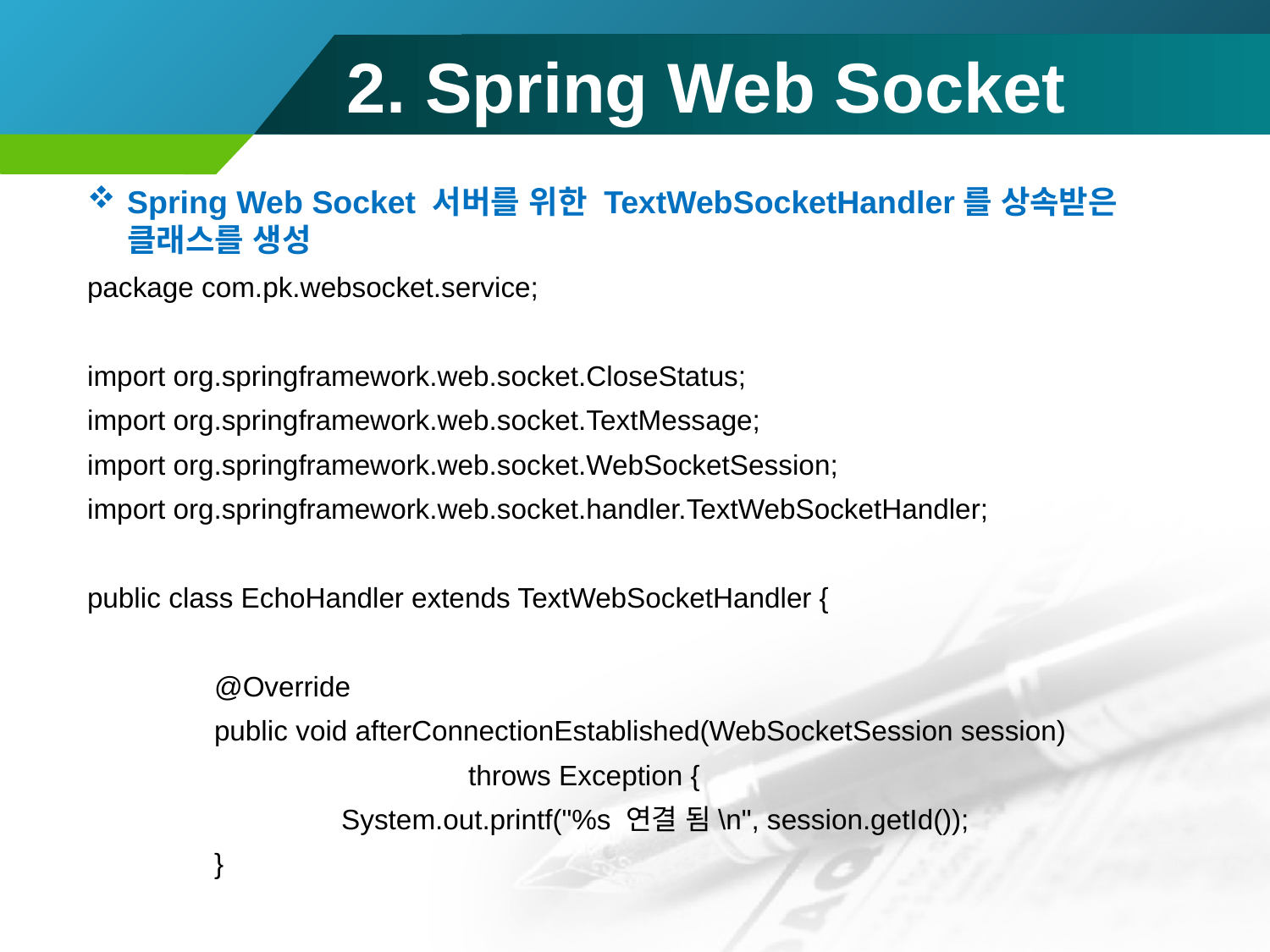

# 2. Spring Web Socket
Spring Web Socket 서버를 위한 TextWebSocketHandler를 상속받은 클래스를 생성
package com.pk.websocket.service;

import org.springframework.web.socket.CloseStatus;
import org.springframework.web.socket.TextMessage;
import org.springframework.web.socket.WebSocketSession;
import org.springframework.web.socket.handler.TextWebSocketHandler;

public class EchoHandler extends TextWebSocketHandler {

	@Override
	public void afterConnectionEstablished(WebSocketSession session)
			throws Exception {
		System.out.printf("%s 연결 됨\n", session.getId());
	}